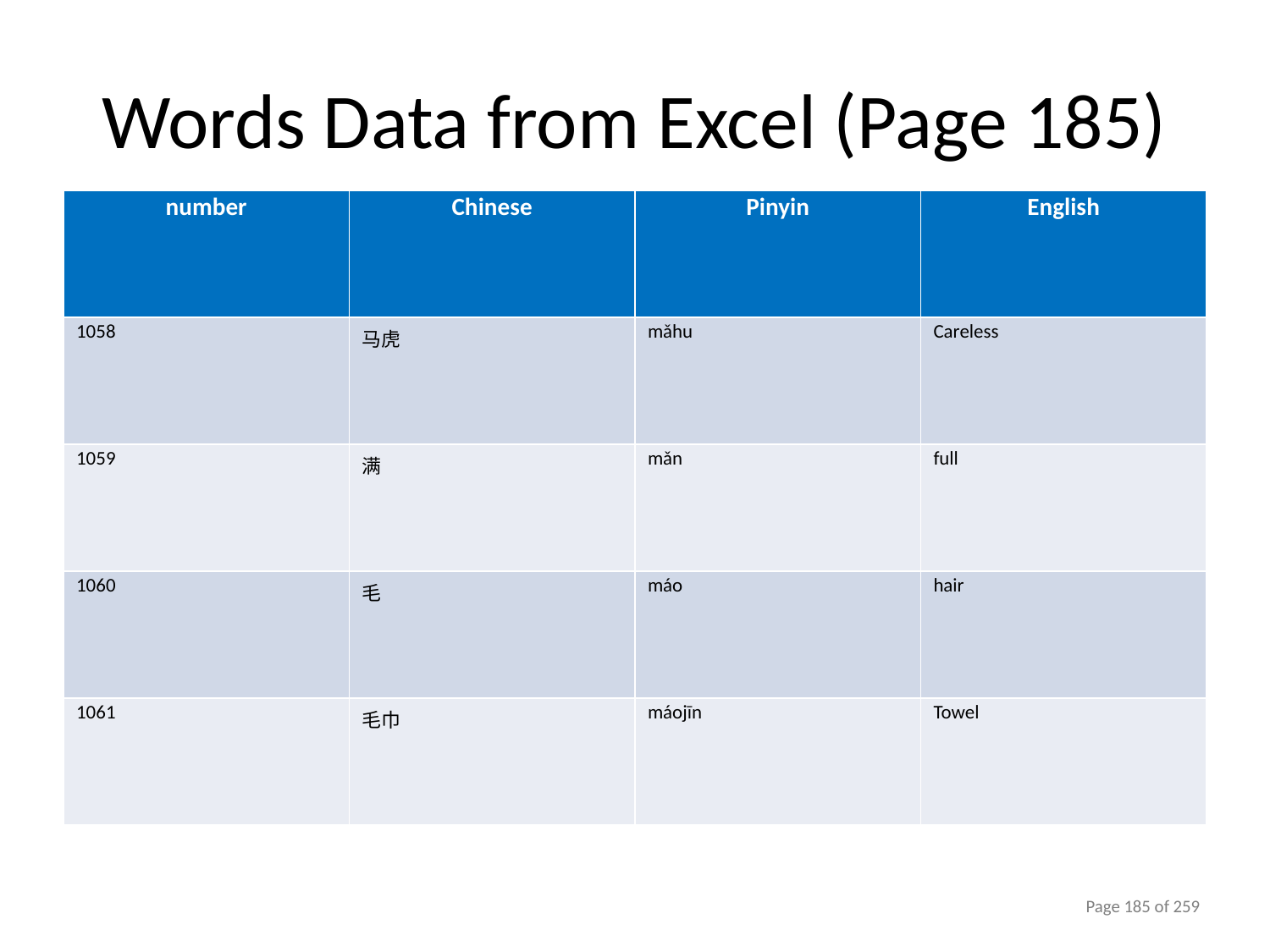

# Words Data from Excel (Page 185)
| number | Chinese | Pinyin | English |
| --- | --- | --- | --- |
| 1058 | 马虎 | mǎhu | Careless |
| 1059 | 满 | mǎn | full |
| 1060 | 毛 | máo | hair |
| 1061 | 毛巾 | máojīn | Towel |

Page 185 of 259